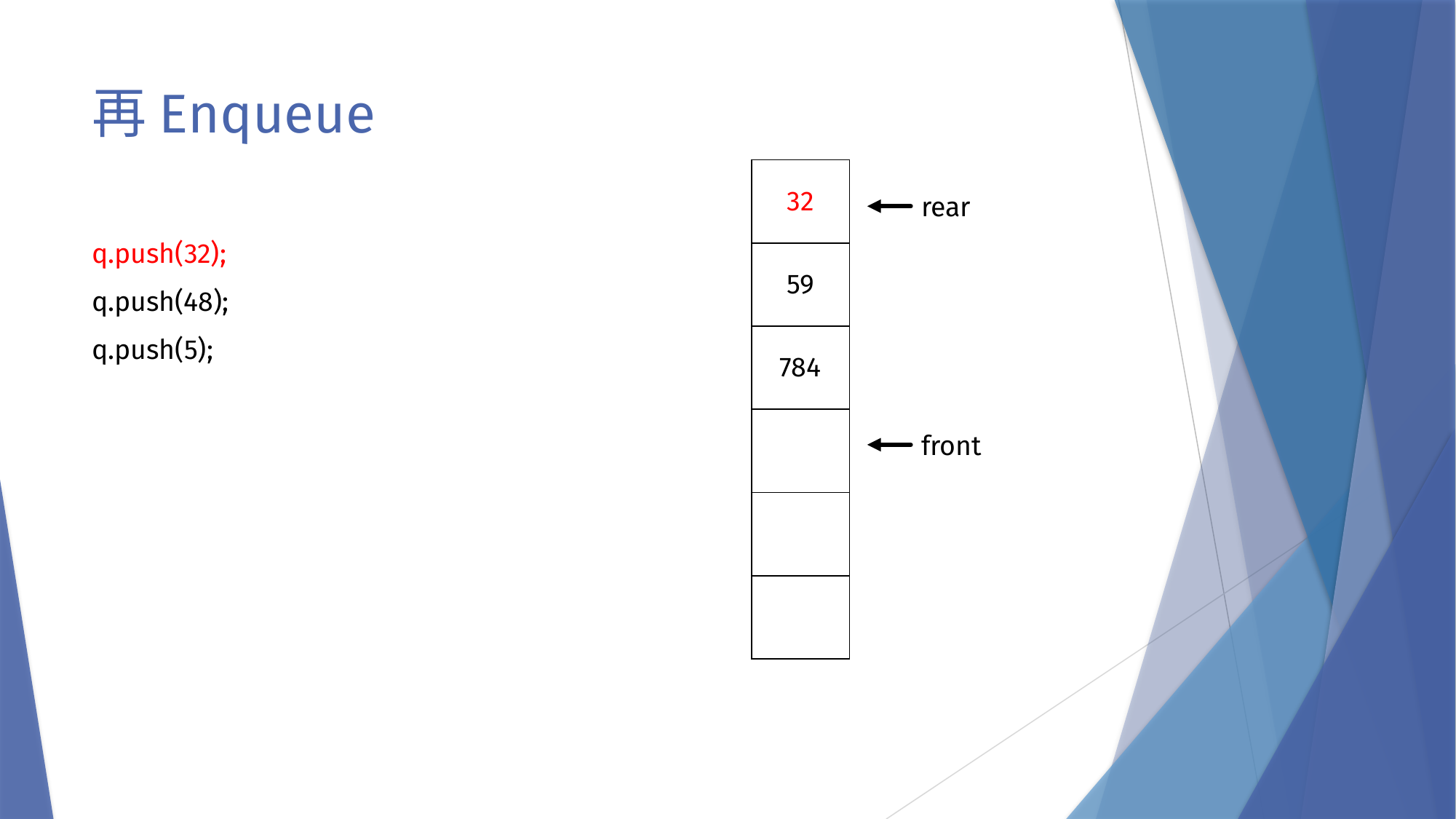

# 再Enqueue
| 32 |
| --- |
| 59 |
| 784 |
|  |
|  |
|  |
rear
q.push(32);
q.push(48);
q.push(5);

front